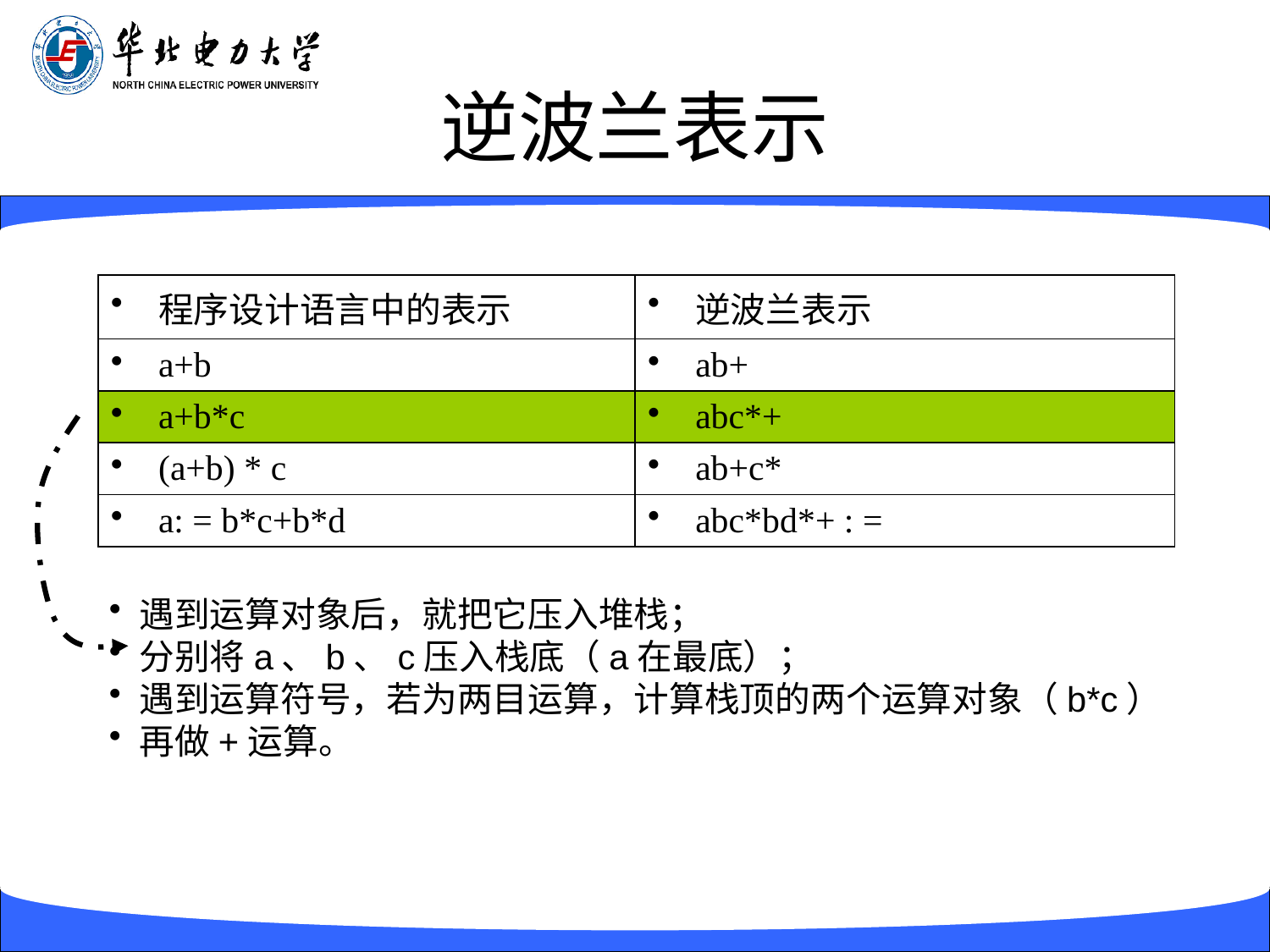

# 逆波兰表示
| 程序设计语言中的表示 | 逆波兰表示 |
| --- | --- |
| a+b | ab+ |
| a+b\*c | abc\*+ |
| (a+b) \* c | ab+c\* |
| a: = b\*c+b\*d | abc\*bd\*+ : = |

遇到运算对象后，就把它压入堆栈；
分别将a、b、c压入栈底（a在最底）；
遇到运算符号，若为两目运算，计算栈顶的两个运算对象（b*c）
再做+运算。